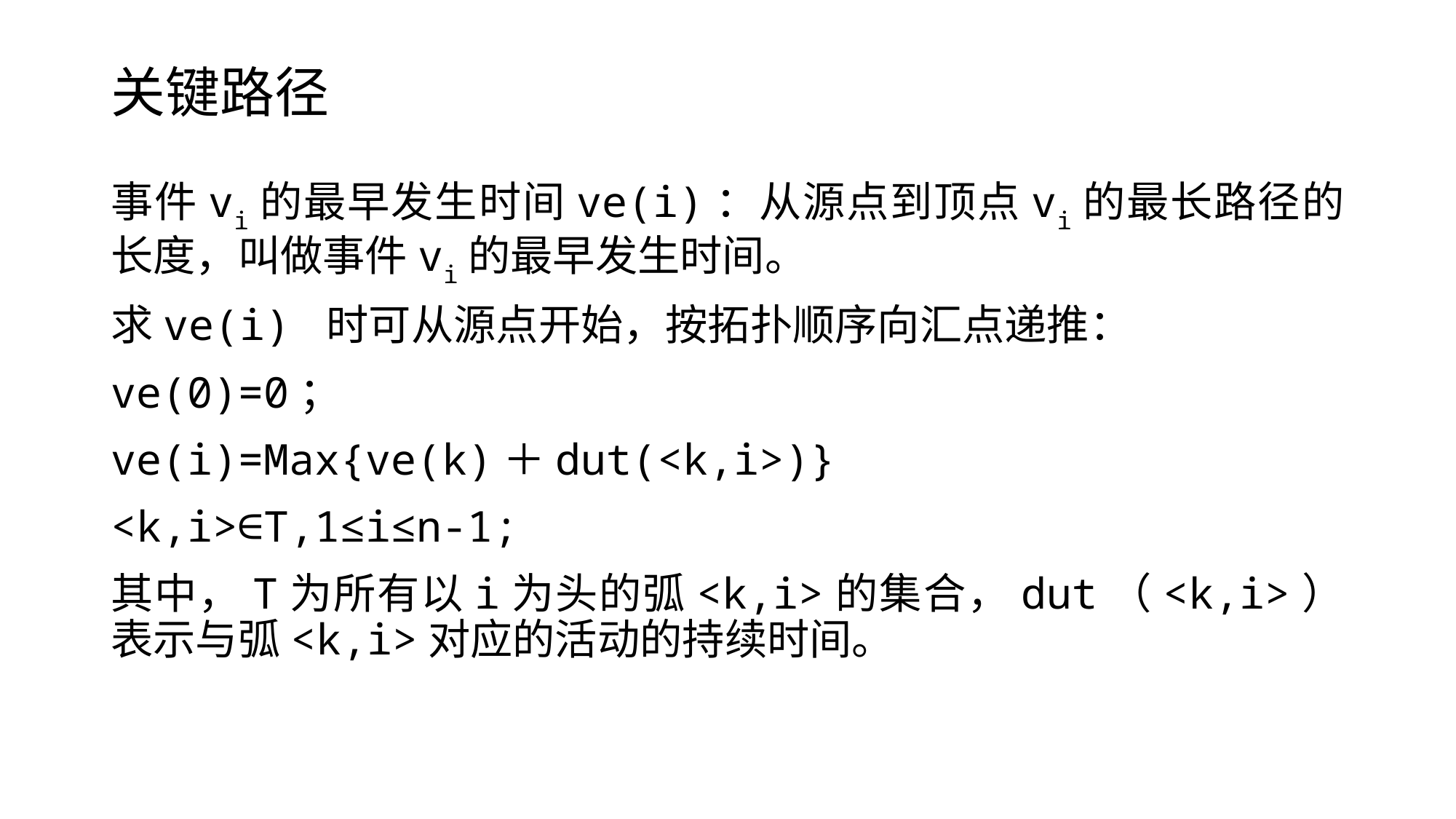

# 关键路径
事件vi的最早发生时间ve(i)：从源点到顶点vi的最长路径的长度，叫做事件vi的最早发生时间。
求ve(i) 时可从源点开始，按拓扑顺序向汇点递推：
ve(0)=0；
ve(i)=Max{ve(k)＋dut(<k,i>)}
<k,i>∈T,1≤i≤n-1;
其中，T为所有以i为头的弧<k,i>的集合，dut（<k,i>）表示与弧<k,i>对应的活动的持续时间。